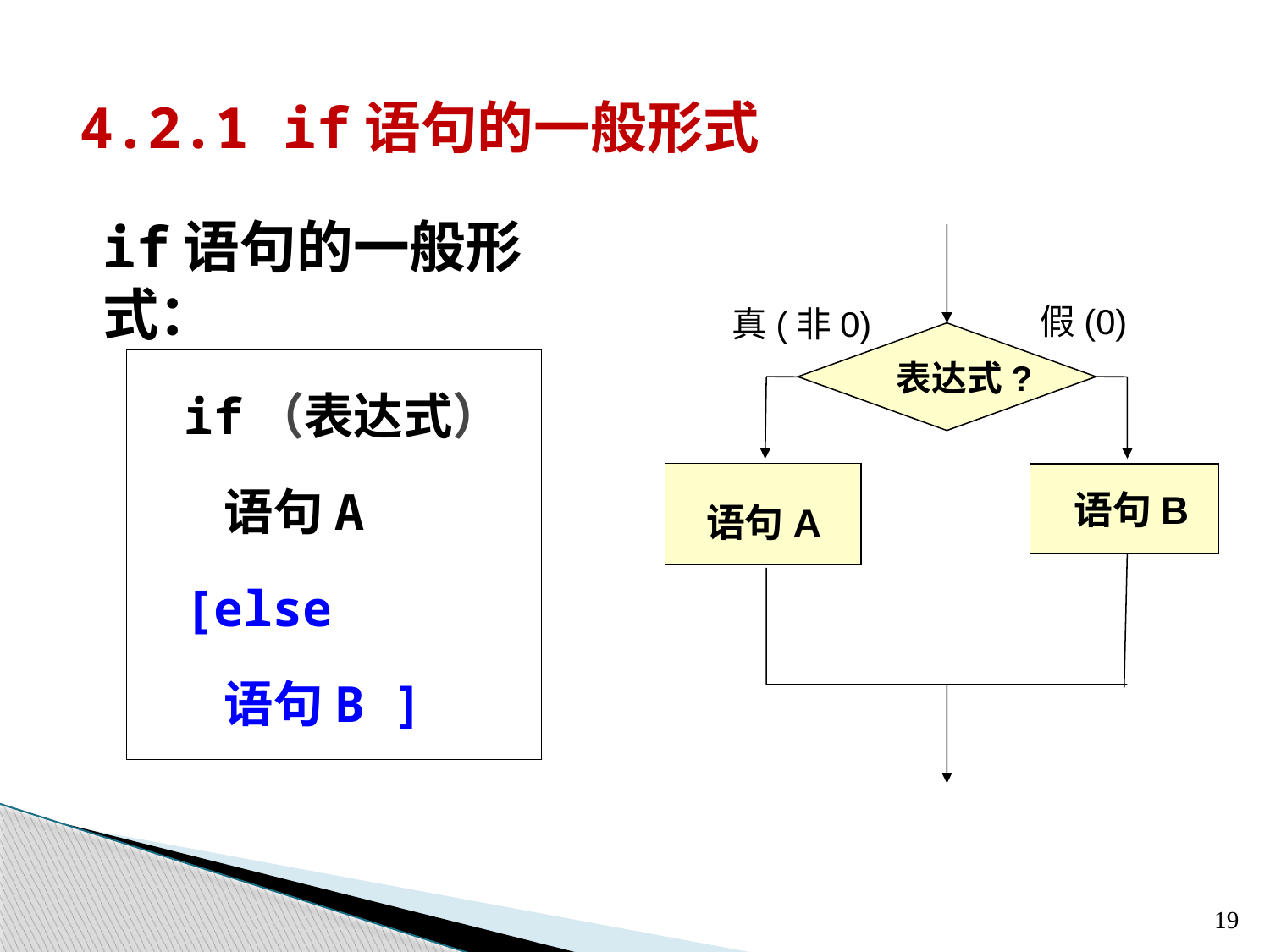

4.2.1 if语句的一般形式

假(0)
真(非0)

表达式?

语句B
语句A

if语句的一般形式：
 if（表达式）
	  语句A
 [else
	  语句B ]
19